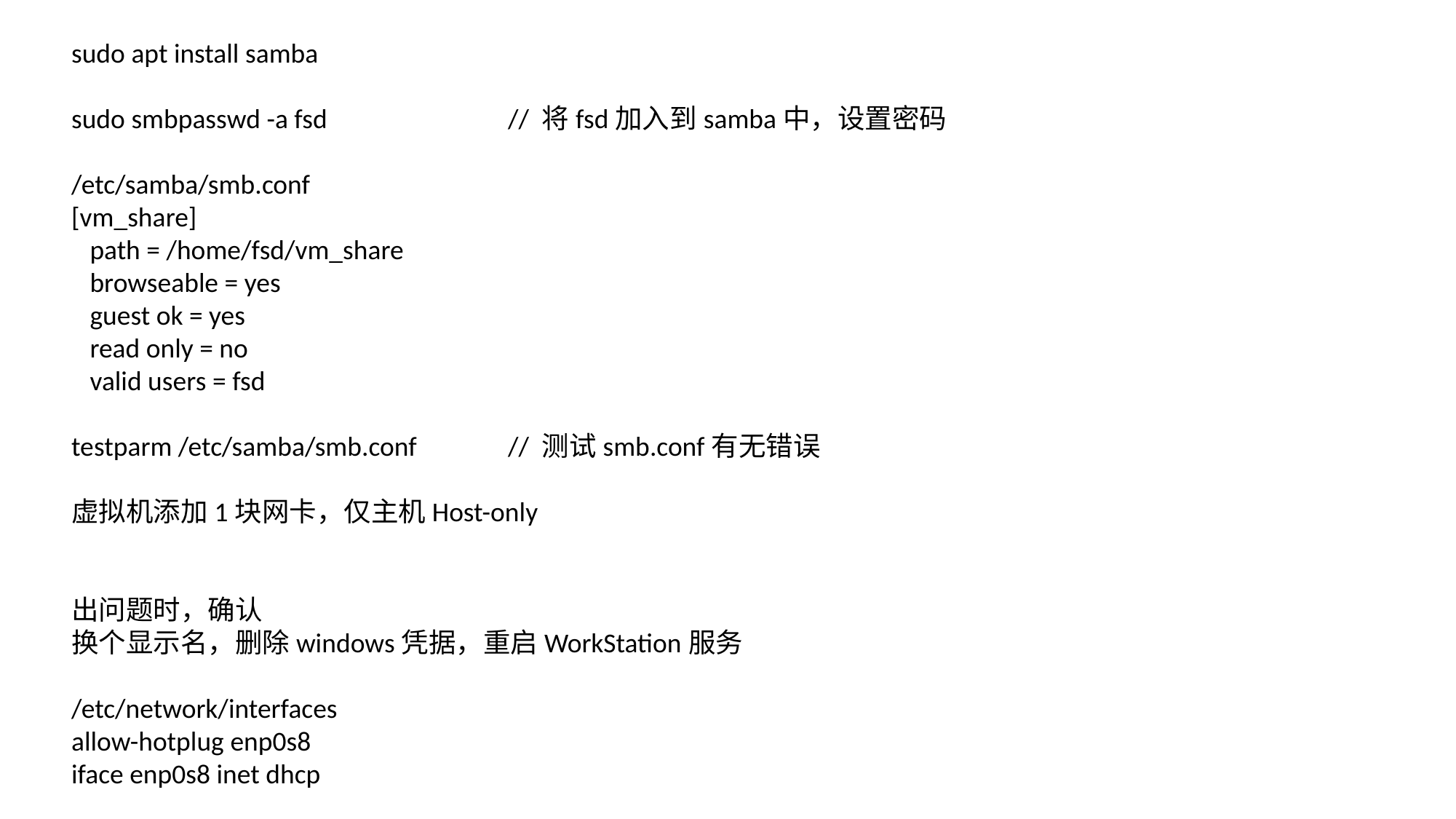

sudo apt install samba

sudo smbpasswd -a fsd		// 将fsd加入到samba中，设置密码

/etc/samba/smb.conf
[vm_share]
   path = /home/fsd/vm_share
   browseable = yes
   guest ok = yes
   read only = no
   valid users = fsd

testparm /etc/samba/smb.conf	// 测试smb.conf有无错误

虚拟机添加1块网卡，仅主机Host-only

出问题时，确认
换个显示名，删除windows凭据，重启WorkStation服务

/etc/network/interfaces
allow-hotplug enp0s8
iface enp0s8 inet dhcp